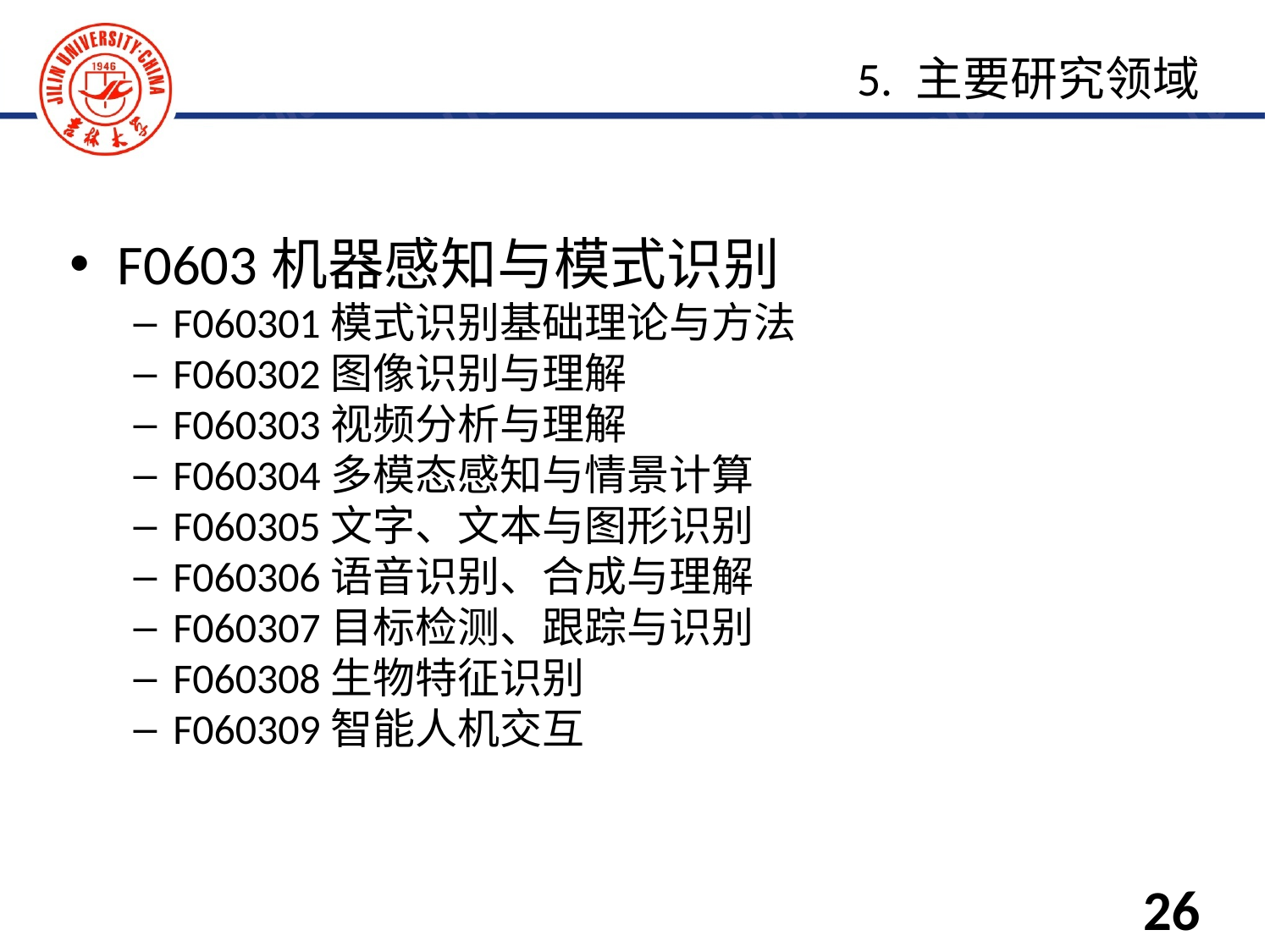

F0603机器感知与模式识别
F060301模式识别基础理论与方法
F060302图像识别与理解
F060303视频分析与理解
F060304多模态感知与情景计算
F060305文字、文本与图形识别
F060306语音识别、合成与理解
F060307目标检测、跟踪与识别
F060308生物特征识别
F060309智能人机交互
5. 主要研究领域
26